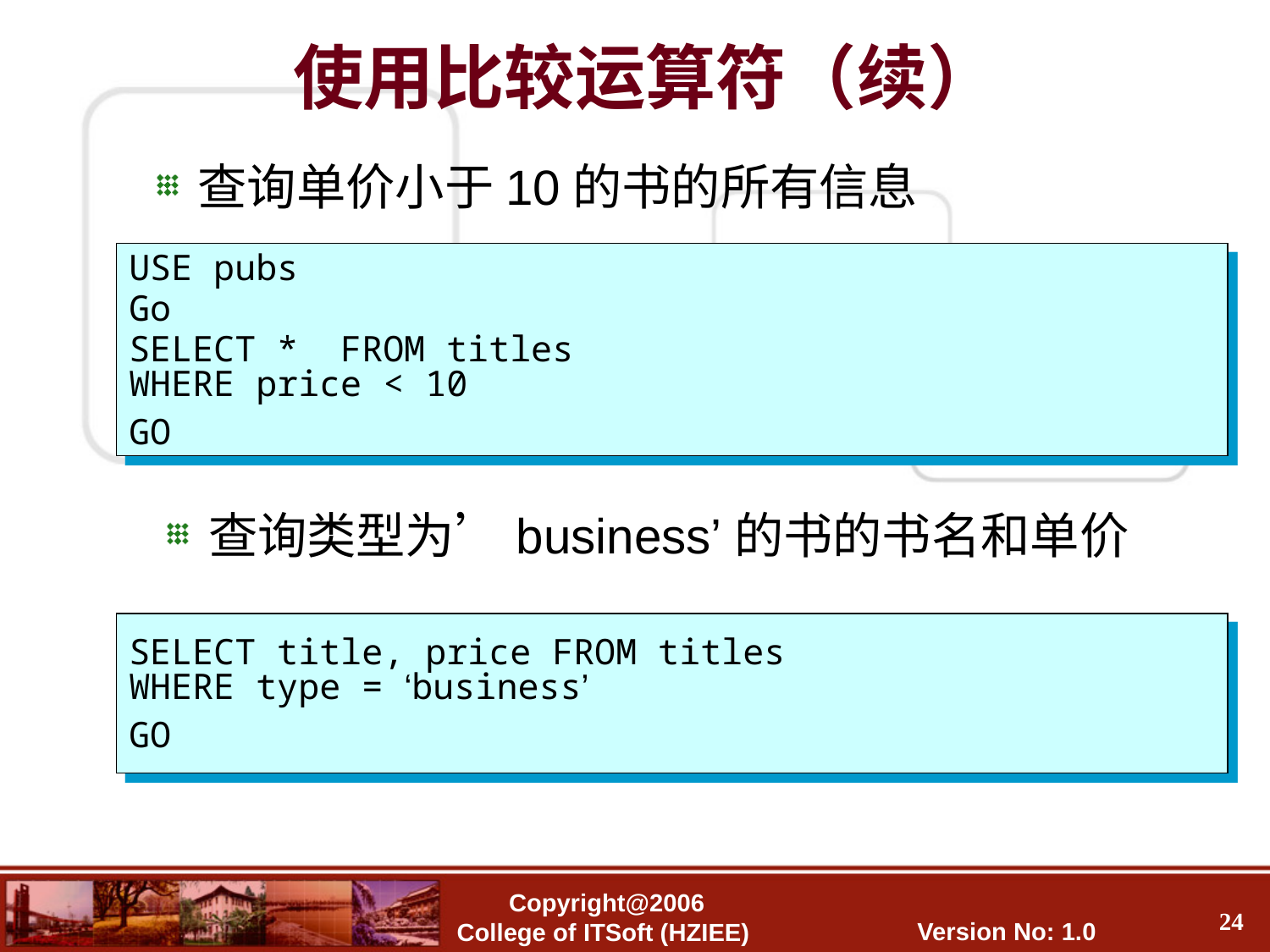

使用比较运算符（续）
查询单价小于10的书的所有信息
USE pubs
Go
SELECT *  FROM titles
WHERE price < 10
GO
查询类型为’business’的书的书名和单价
SELECT title, price FROM titles
WHERE type = ‘business’
GO